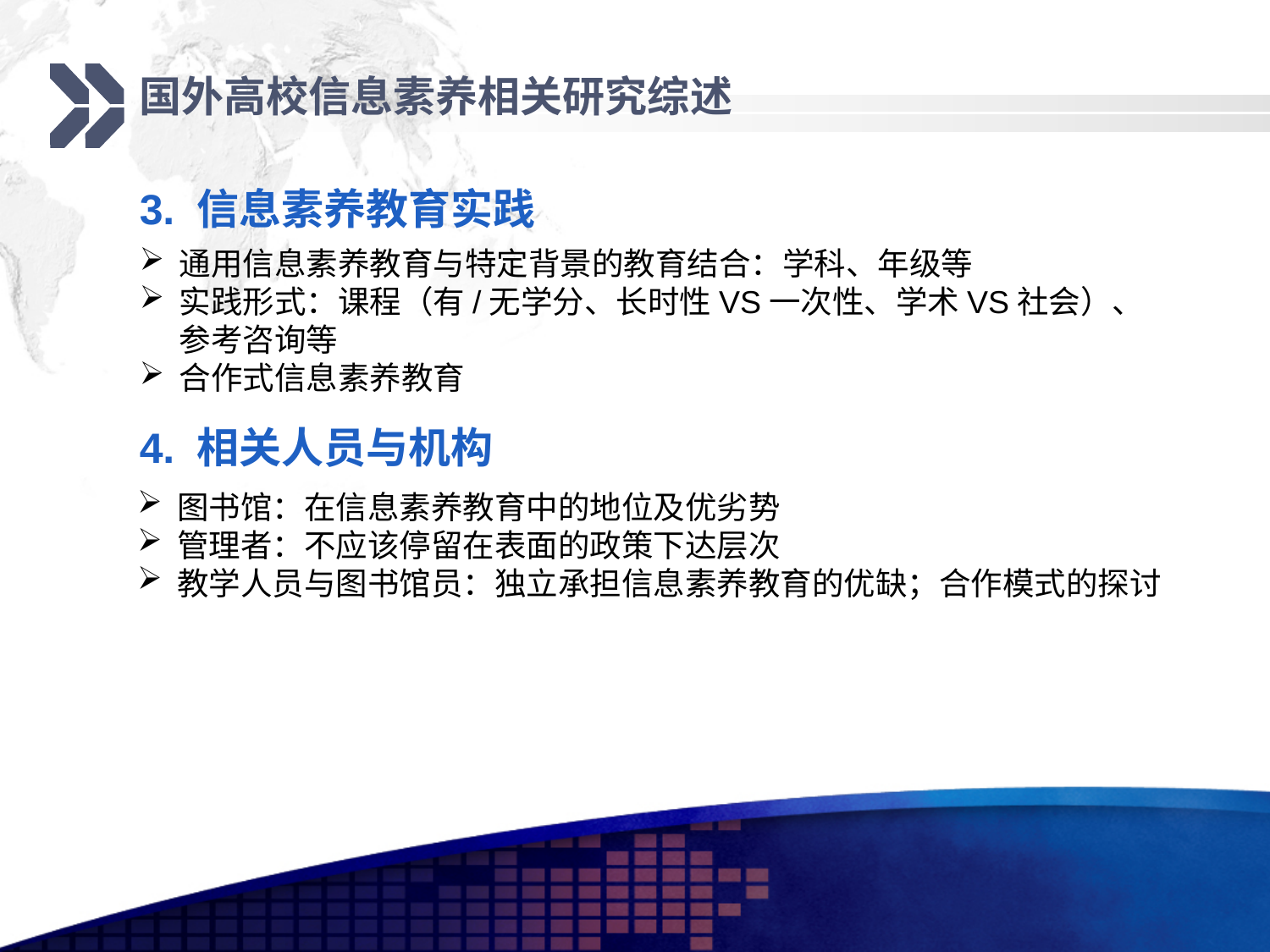

国外高校信息素养相关研究综述
3. 信息素养教育实践
通用信息素养教育与特定背景的教育结合：学科、年级等
实践形式：课程（有/无学分、长时性VS一次性、学术VS社会）、参考咨询等
合作式信息素养教育
4. 相关人员与机构
图书馆：在信息素养教育中的地位及优劣势
管理者：不应该停留在表面的政策下达层次
教学人员与图书馆员：独立承担信息素养教育的优缺；合作模式的探讨